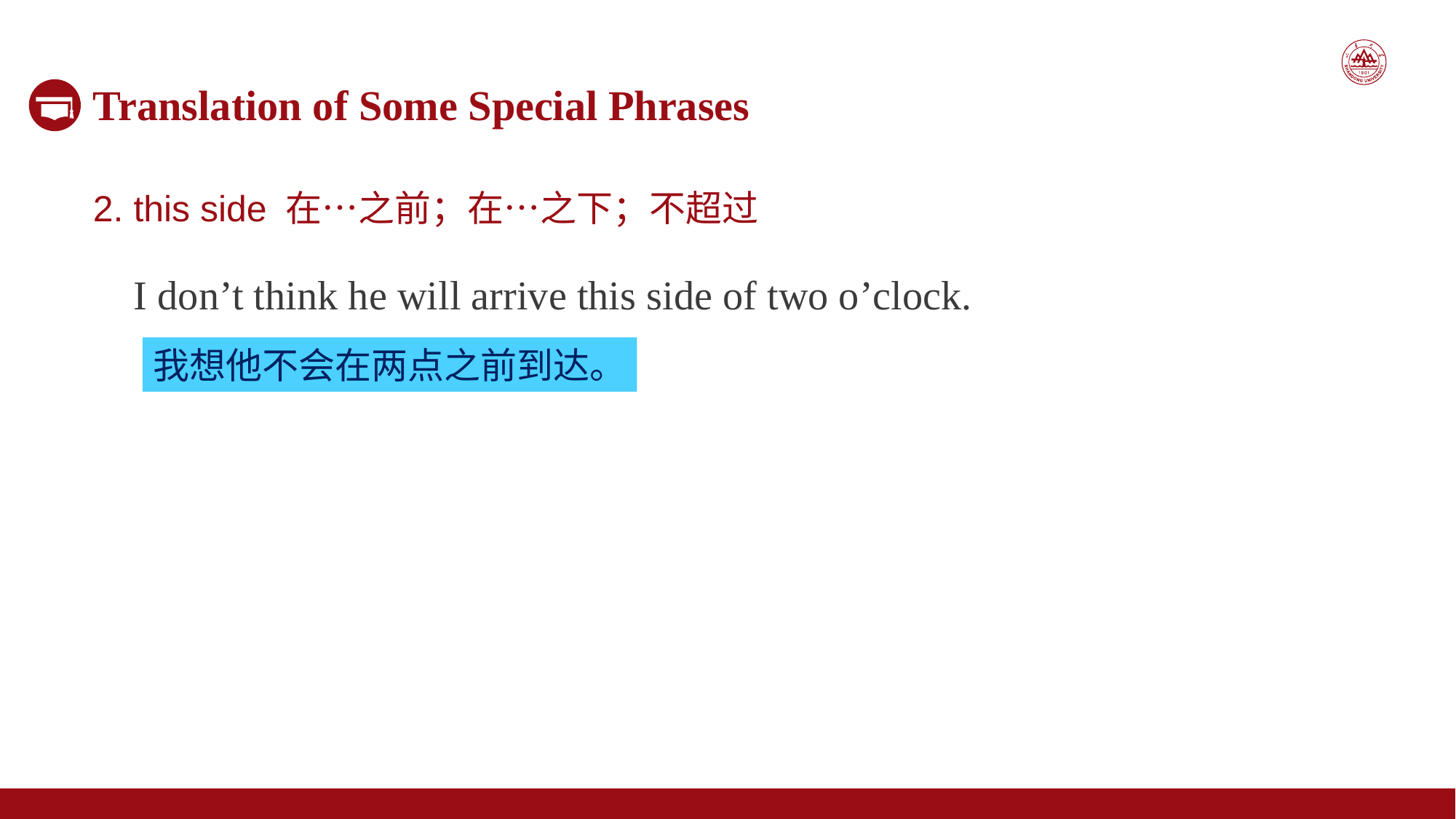

Translation of Some Special Phrases

2. this side 在…之前；在…之下；不超过
    I don’t think he will arrive this side of two o’clock.
我想他不会在两点之前到达。